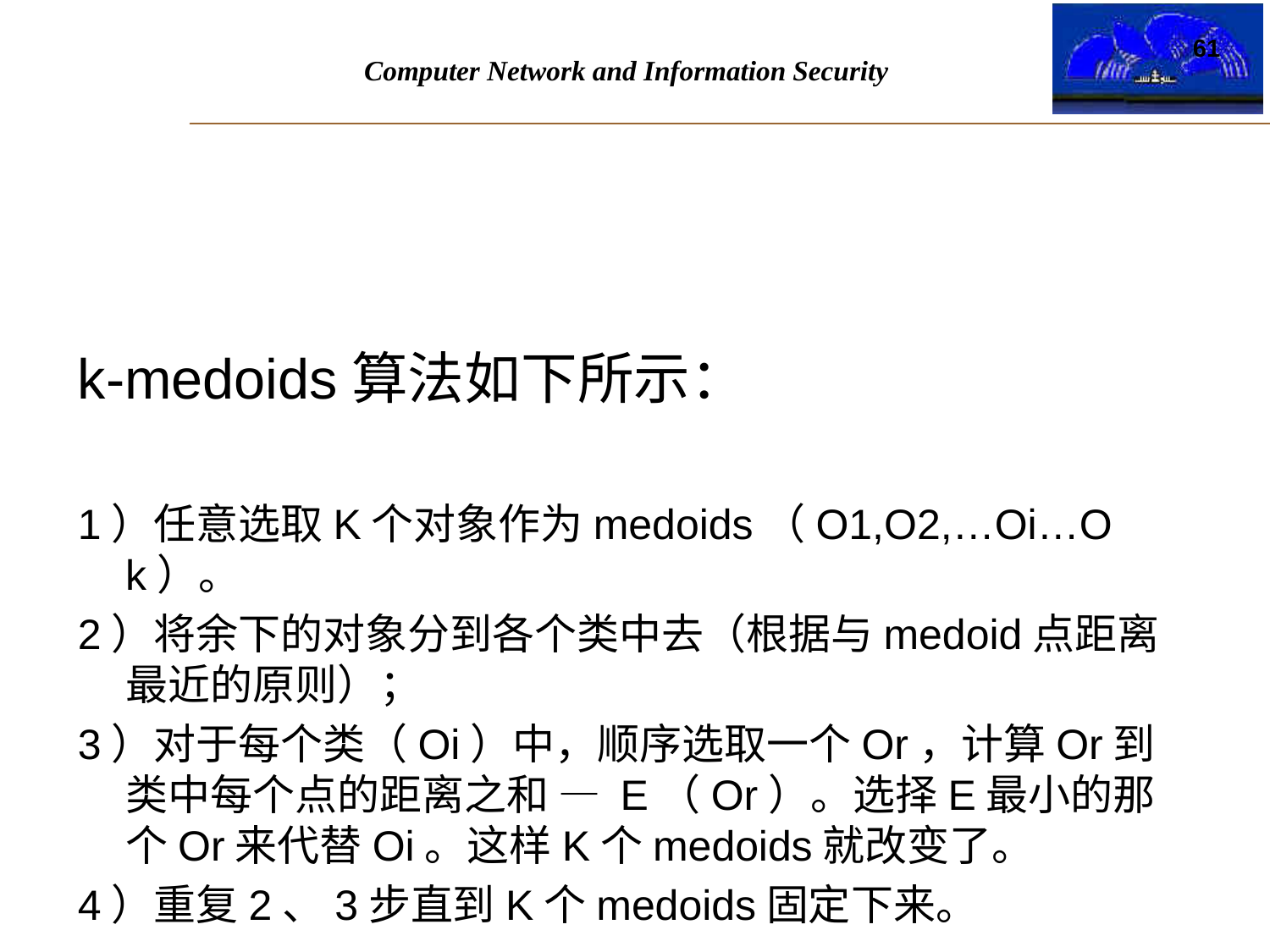

k-medoids算法如下所示：

1）任意选取K个对象作为medoids（O1,O2,…Oi…Ok）。
2）将余下的对象分到各个类中去（根据与medoid点距离最近的原则）；
3）对于每个类（Oi）中，顺序选取一个Or，计算Or到类中每个点的距离之和 — E（Or）。选择E最小的那个Or来代替Oi。这样K个medoids就改变了。
4）重复2、3步直到K个medoids固定下来。
61